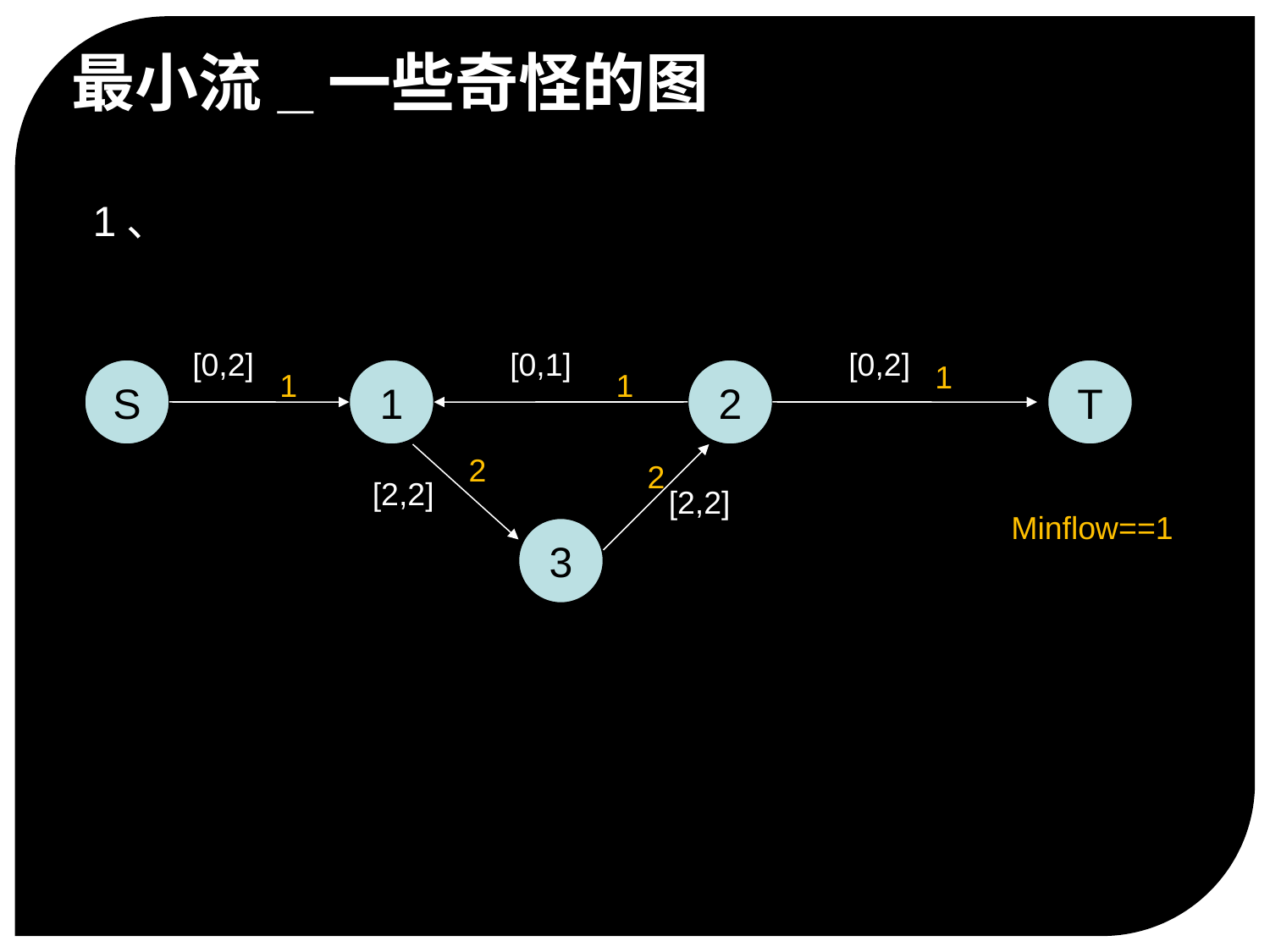

最小流_一些奇怪的图
1、
[0,2]
[0,1]
[0,2]
1
S
1
1
1
2
T

2

2
[2,2]
[2,2]
Minflow==1
3